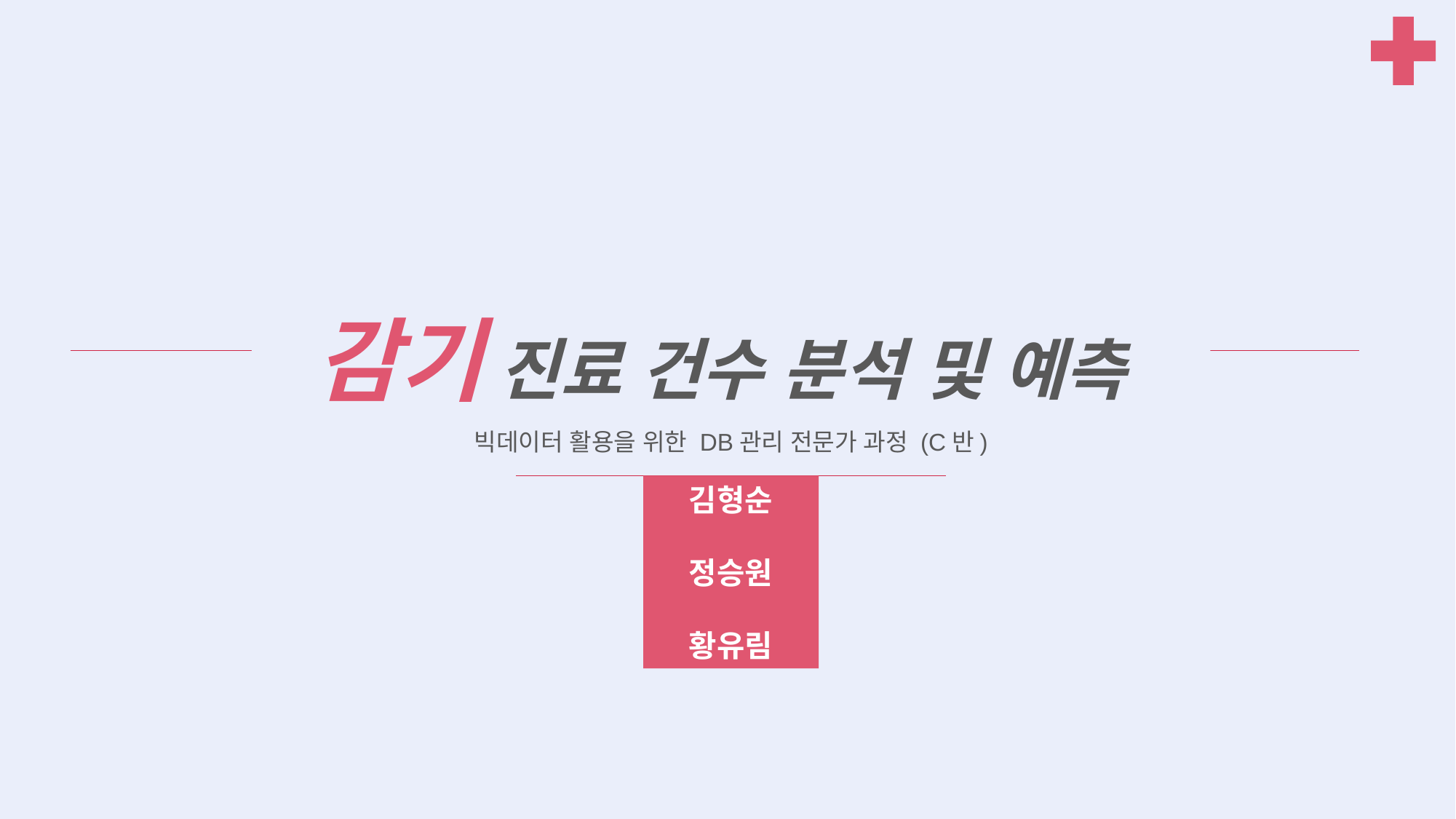

감기 진료 건수 분석 및 예측
빅데이터 활용을 위한 DB관리 전문가 과정 (C반)
김형순

정승원

황유림